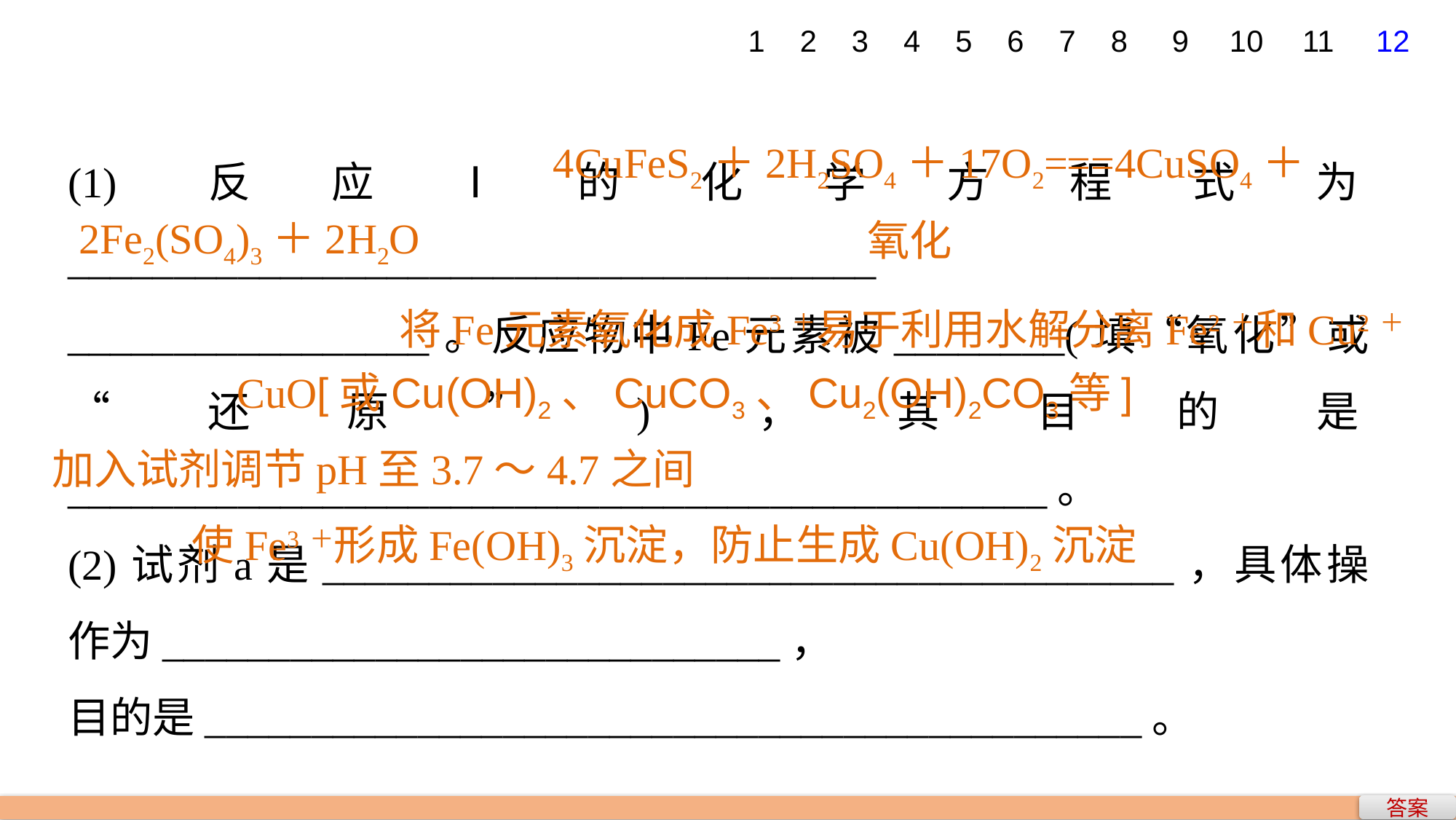

1
2
3
4
5
6
7
8
9
10
11
12
(1)反应Ⅰ的化学方程式为______________________________________
_________________。反应物中Fe元素被________(填“氧化”或“还原”)，其目的是______________________________________________。
(2)试剂a是________________________________________，具体操作为_____________________________，
目的是____________________________________________。
4CuFeS2＋2H2SO4＋17O2===4CuSO4＋
2Fe2(SO4)3＋2H2O
氧化
将Fe元素氧化成Fe3＋易于利用水解分离Fe2＋和Cu2＋
CuO[或Cu(OH)2、CuCO3、Cu2(OH)2CO3等]
加入试剂调节pH至3.7～4.7之间
使Fe3＋形成Fe(OH)3沉淀，防止生成Cu(OH)2沉淀
答案